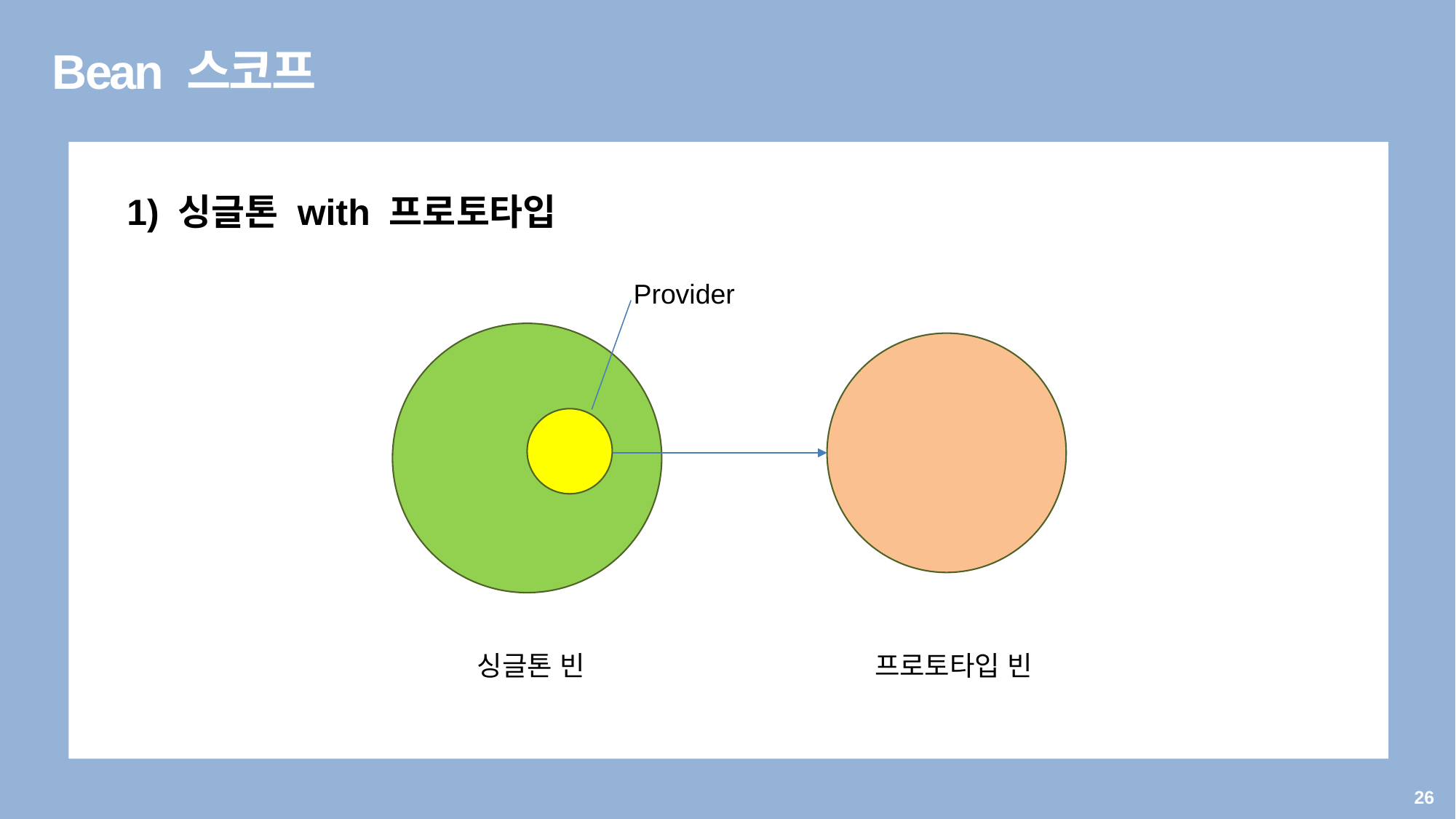

Bean 스코프
]0
1) 싱글톤 with 프로토타입
Provider

싱글톤 빈
프로토타입 빈
26